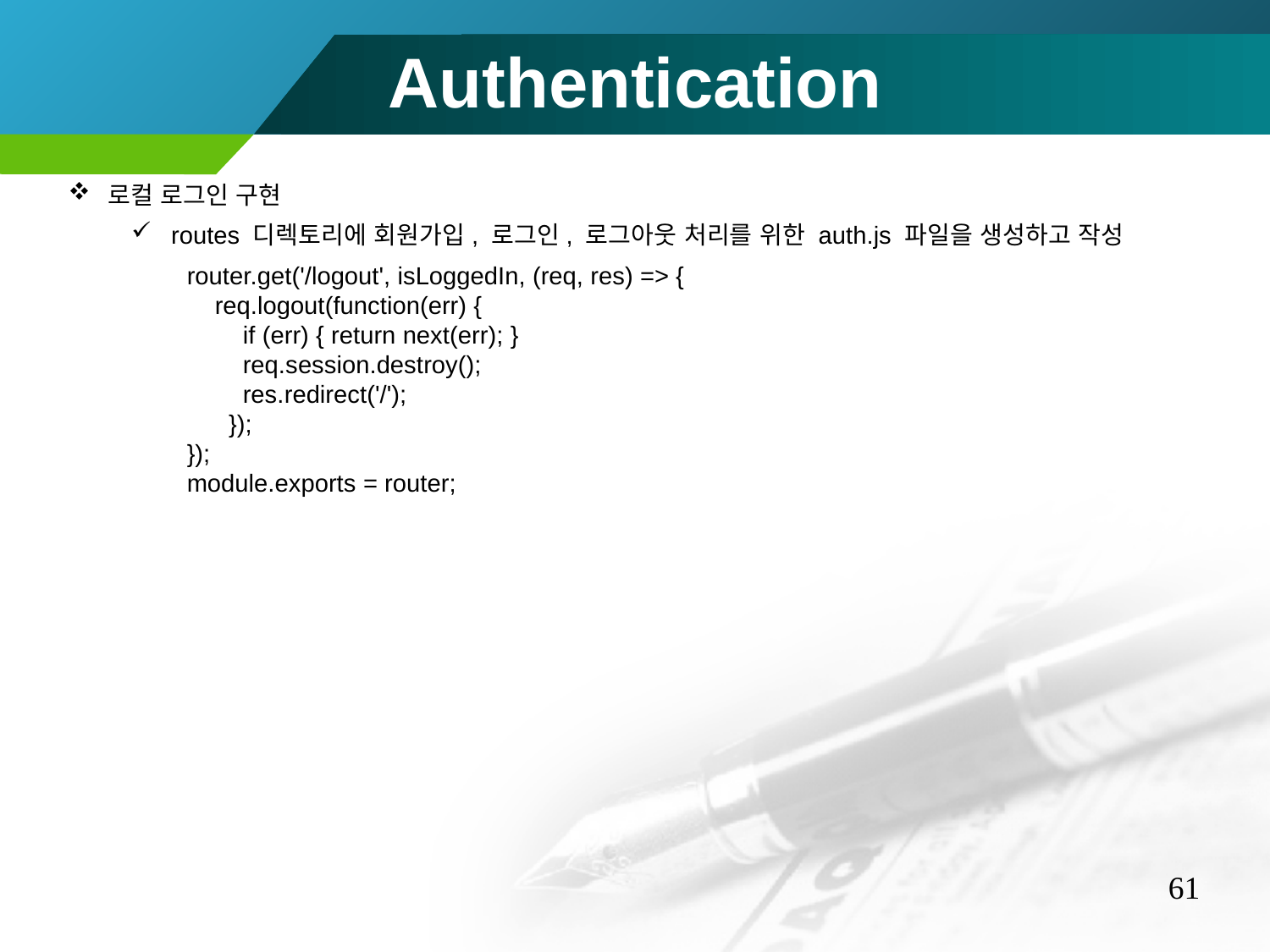

Authentication
로컬 로그인 구현
routes 디렉토리에 회원가입, 로그인, 로그아웃 처리를 위한 auth.js 파일을 생성하고 작성
router.get('/logout', isLoggedIn, (req, res) => {
    req.logout(function(err) {
        if (err) { return next(err); }
        req.session.destroy();
        res.redirect('/');
      });
});
module.exports = router;

61